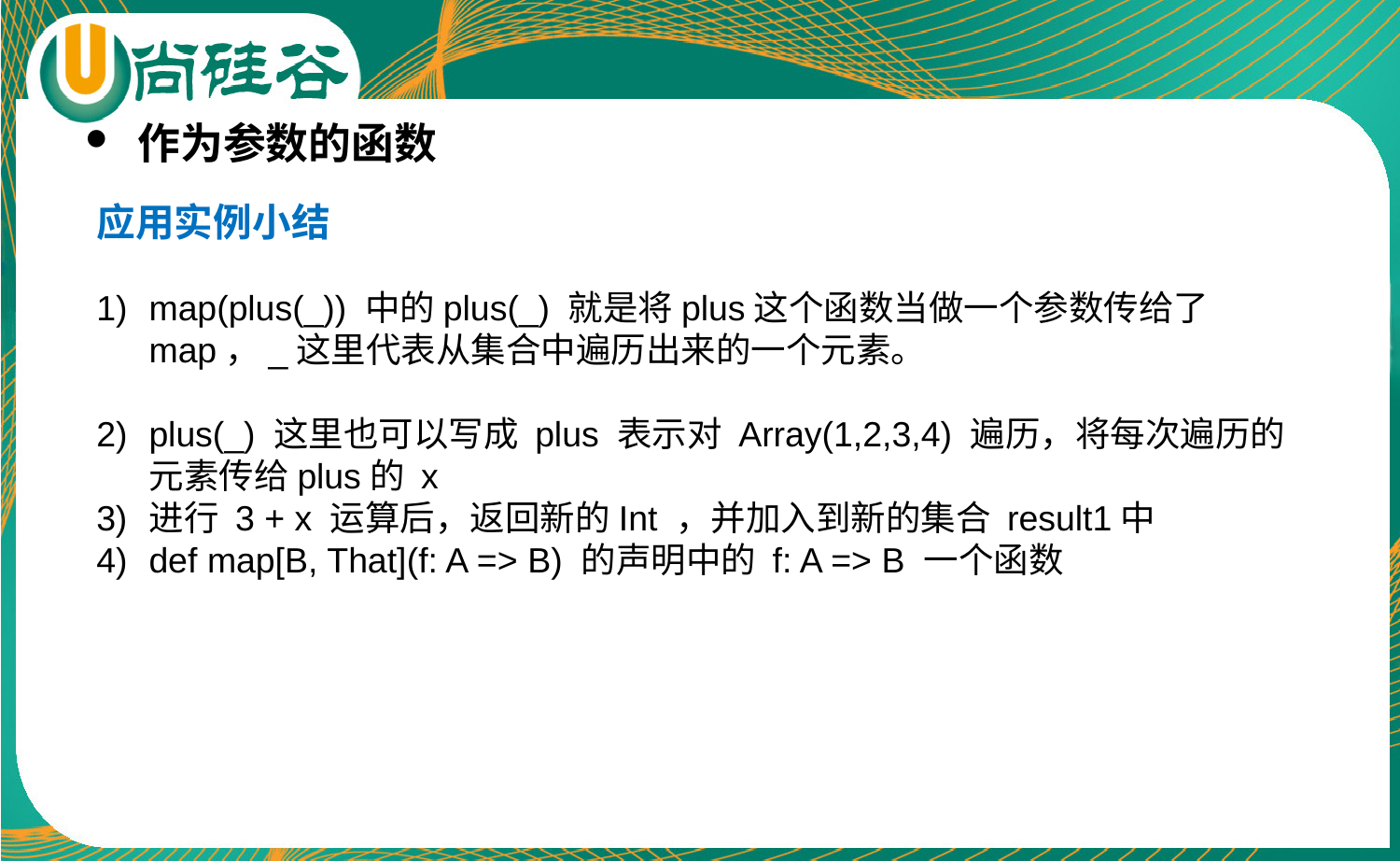

作为参数的函数

应用实例小结

map(plus(_)) 中的plus(_) 就是将plus这个函数当做一个参数传给了map，_这里代表从集合中遍历出来的一个元素。

plus(_) 这里也可以写成 plus 表示对 Array(1,2,3,4) 遍历，将每次遍历的元素传给plus的 x
进行 3 + x 运算后，返回新的Int ，并加入到新的集合 result1中
def map[B, That](f: A => B) 的声明中的 f: A => B 一个函数